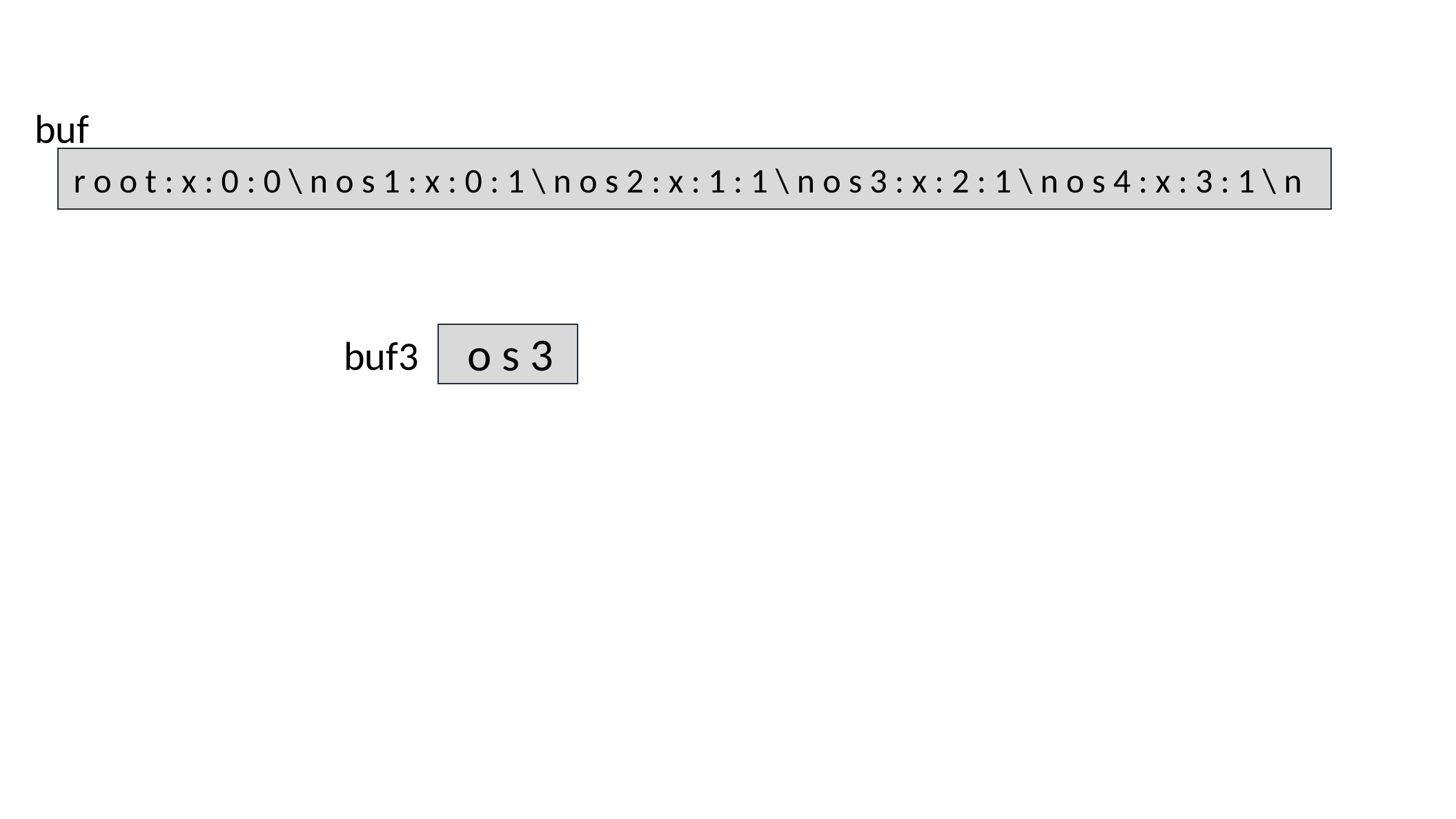

buf

r o o t : x : 0 : 0 \ n o s 1 : x : 0 : 1 \ n o s 2 : x : 1 : 1 \ n o s 3 : x : 2 : 1 \ n o s 4 : x : 3 : 1 \ n
磁盘块
目录项

root:x:0:0

os1:x:0:1
找到passwd文件
取出文件内容
o s 3
os2:x:1:1

buf3
os3:x:2:1
os4:x:3:1